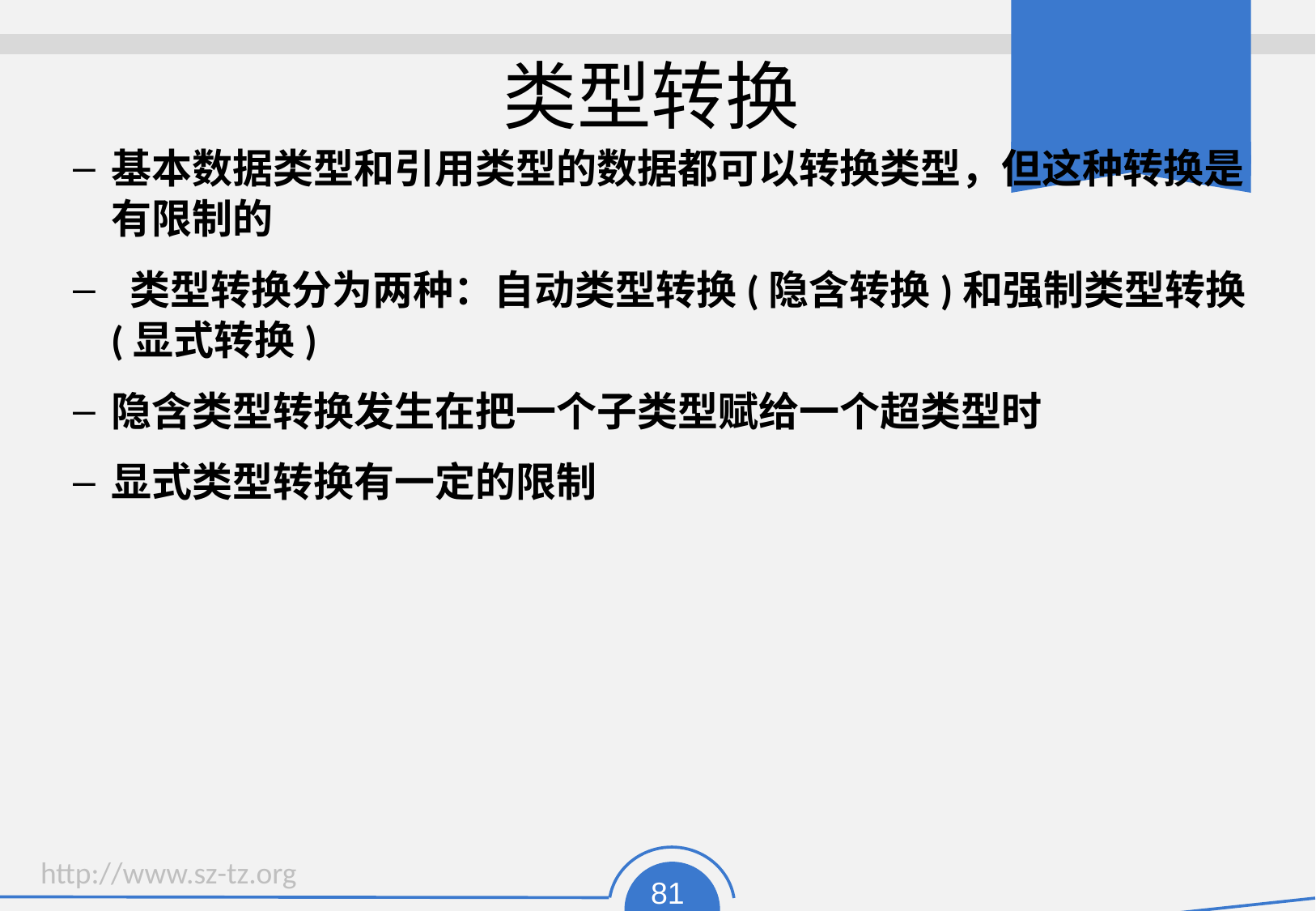

# 类型转换
基本数据类型和引用类型的数据都可以转换类型，但这种转换是有限制的
 类型转换分为两种：自动类型转换(隐含转换)和强制类型转换(显式转换)
隐含类型转换发生在把一个子类型赋给一个超类型时
显式类型转换有一定的限制